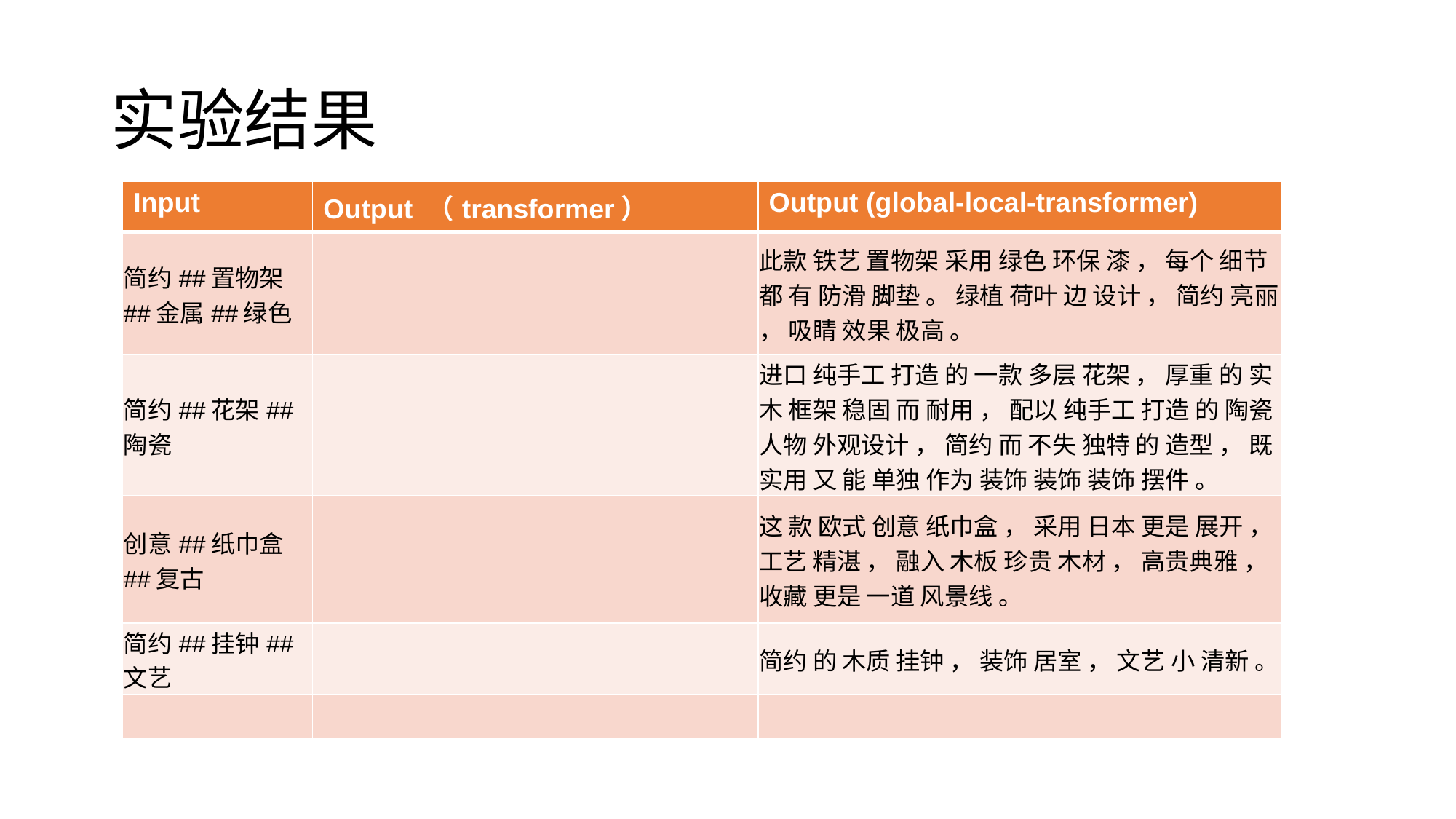

# 实验结果
| Input | Output （transformer） | Output (global-local-transformer) |
| --- | --- | --- |
| 简约##置物架##金属##绿色 |  | 此款 铁艺 置物架 采用 绿色 环保 漆 ， 每个 细节 都 有 防滑 脚垫 。 绿植 荷叶 边 设计 ， 简约 亮丽 ， 吸睛 效果 极高 。 |
| 简约##花架##陶瓷 |  | 进口 纯手工 打造 的 一款 多层 花架 ， 厚重 的 实木 框架 稳固 而 耐用 ， 配以 纯手工 打造 的 陶瓷 人物 外观设计 ， 简约 而 不失 独特 的 造型 ， 既 实用 又 能 单独 作为 装饰 装饰 装饰 摆件 。 |
| 创意##纸巾盒##复古 |  | 这 款 欧式 创意 纸巾盒 ， 采用 日本 更是 展开 ， 工艺 精湛 ， 融入 木板 珍贵 木材 ， 高贵典雅 ， 收藏 更是 一道 风景线 。 |
| 简约##挂钟##文艺 |  | 简约 的 木质 挂钟 ， 装饰 居室 ， 文艺 小 清新 。 |
|  |  |  |